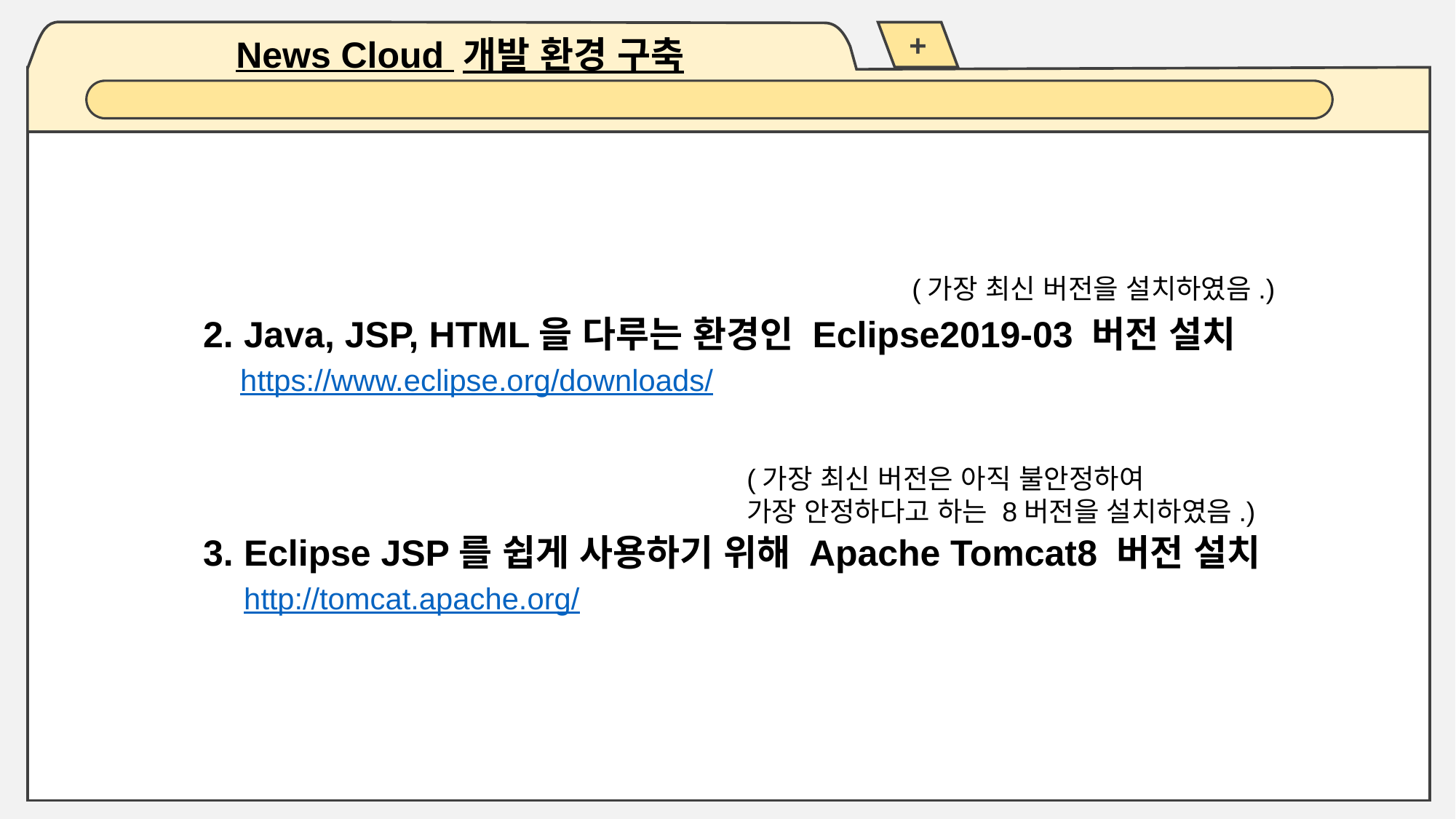

+
News Cloud 개발 환경 구축

(가장 최신 버전을 설치하였음.)
2. Java, JSP, HTML을 다루는 환경인 Eclipse2019-03 버전 설치
    https://www.eclipse.org/downloads/

3. Eclipse JSP를 쉽게 사용하기 위해 Apache Tomcat8 버전 설치
    http://tomcat.apache.org/
(가장 최신 버전은 아직 불안정하여
가장 안정하다고 하는 8버전을 설치하였음.)